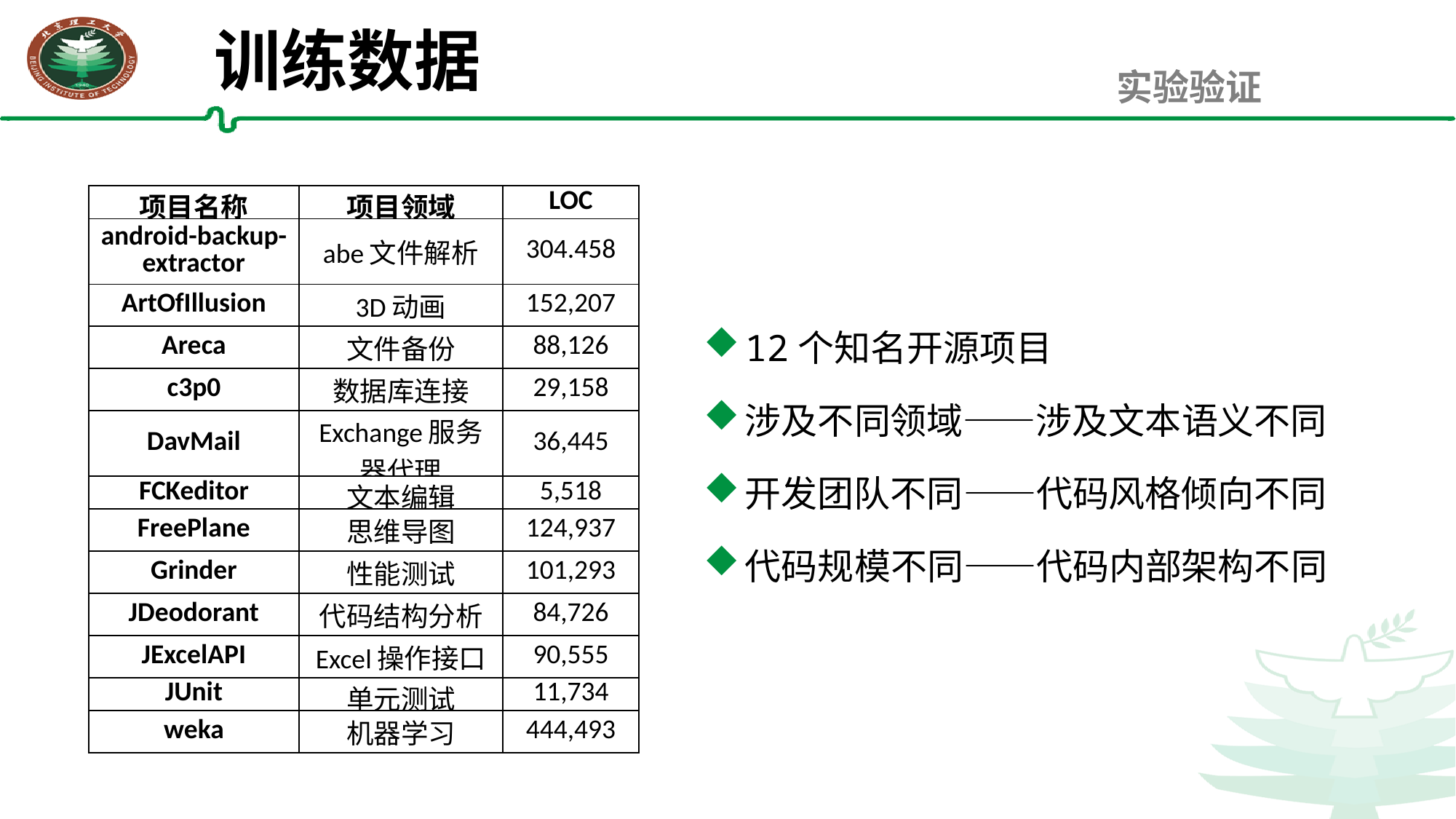

训练数据
实验验证
| 项目名称 | 项目领域 | LOC |
| --- | --- | --- |
| android-backup-extractor | abe文件解析 | 304.458 |
| ArtOfIllusion | 3D动画 | 152,207 |
| Areca | 文件备份 | 88,126 |
| c3p0 | 数据库连接 | 29,158 |
| DavMail | Exchange服务器代理 | 36,445 |
| FCKeditor | 文本编辑 | 5,518 |
| FreePlane | 思维导图 | 124,937 |
| Grinder | 性能测试 | 101,293 |
| JDeodorant | 代码结构分析 | 84,726 |
| JExcelAPI | Excel操作接口 | 90,555 |
| JUnit | 单元测试 | 11,734 |
| weka | 机器学习 | 444,493 |
12个知名开源项目
涉及不同领域——涉及文本语义不同
开发团队不同——代码风格倾向不同
代码规模不同——代码内部架构不同